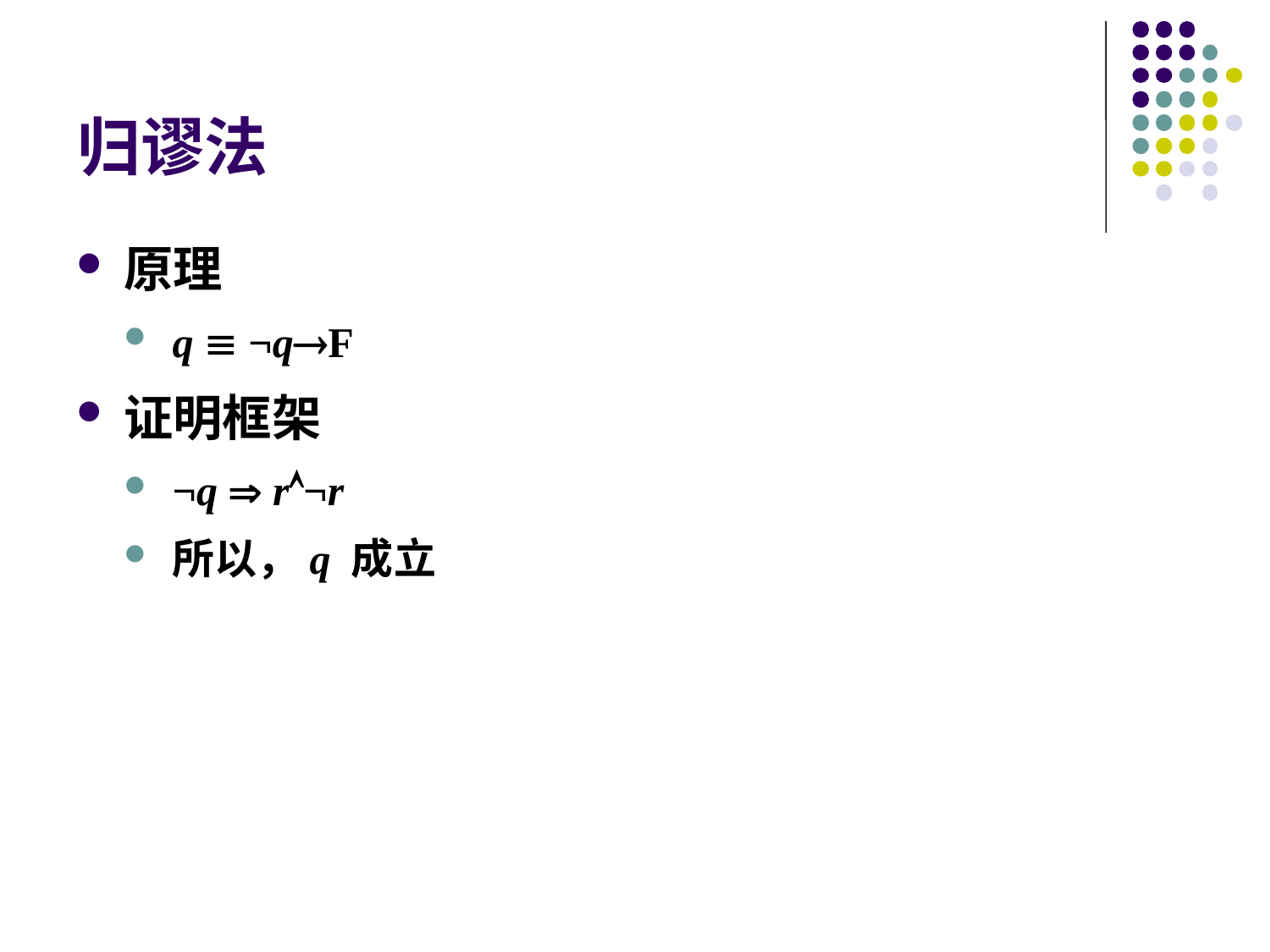

# 归谬法
原理
q ≡ ¬q→F
证明框架
¬q ⇒ r∧¬r
所以，q 成立